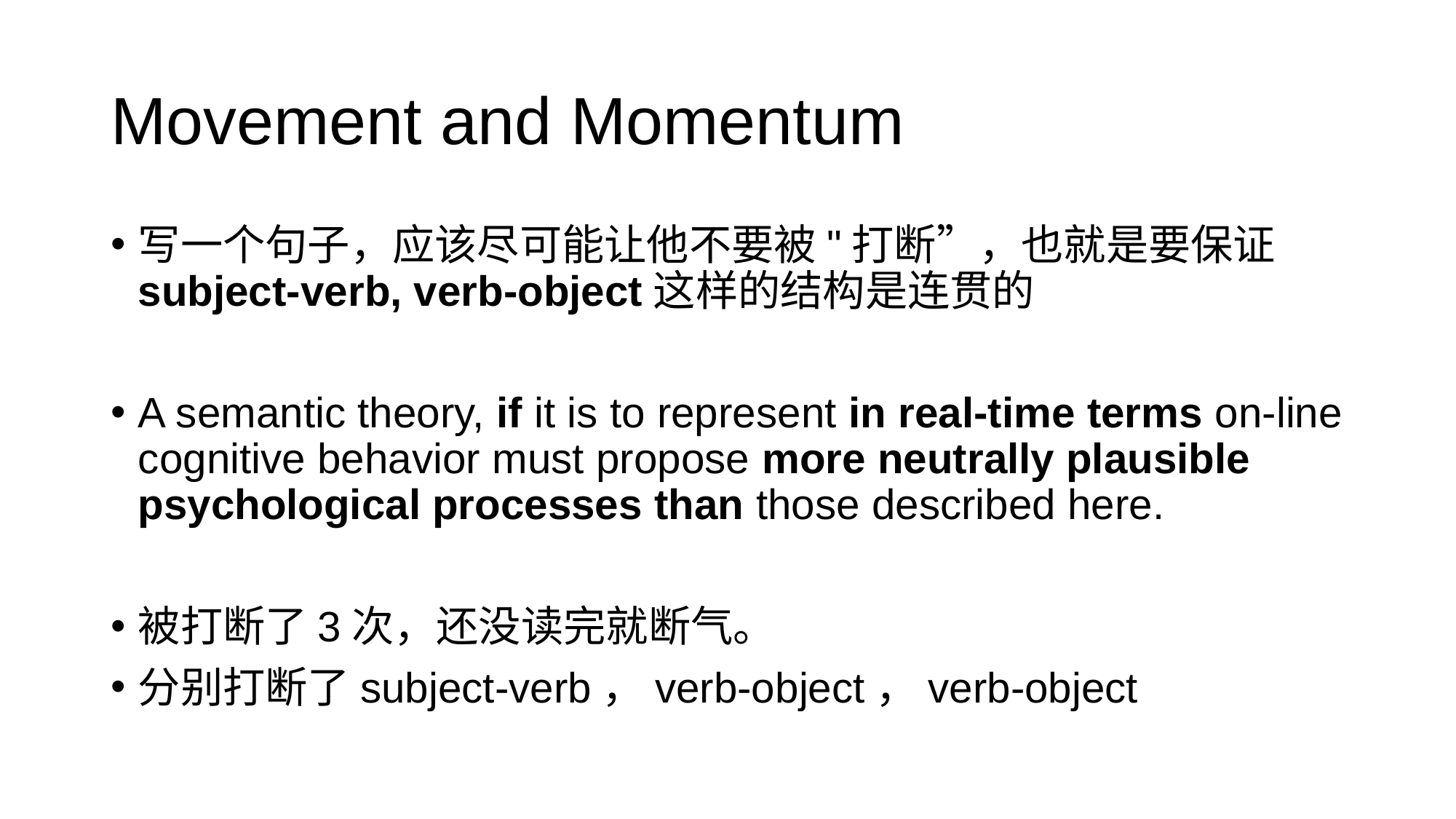

# Movement and Momentum
写一个句子，应该尽可能让他不要被"打断”，也就是要保证 subject-verb, verb-object这样的结构是连贯的

A semantic theory, if it is to represent in real-time terms on-line cognitive behavior must propose more neutrally plausible psychological processes than those described here.

被打断了3次，还没读完就断气。
分别打断了subject-verb，verb-object，verb-object